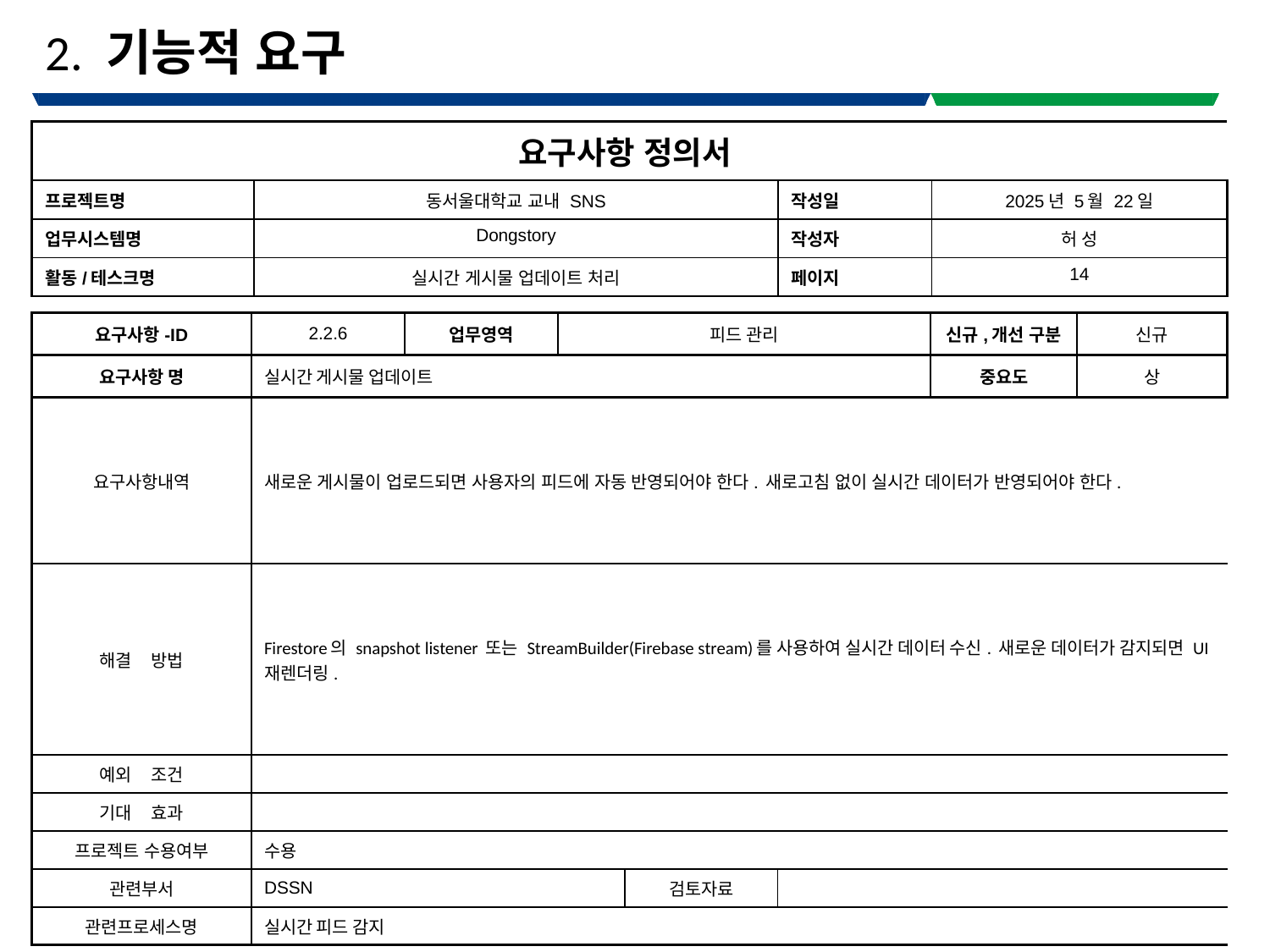

# 2. 기능적 요구
| 요구사항 정의서 |  |  |  |
| --- | --- | --- | --- |
| 프로젝트명 | 동서울대학교 교내 SNS | 작성일 | 2025년 5월 22일 |
| 업무시스템명 | Dongstory | 작성자 | 허 성 |
| 활동/테스크명 | 실시간 게시물 업데이트 처리 | 페이지 | 14 |
| 요구사항-ID | 2.2.6 | 업무영역 | 피드 관리 |  |  | 신규,개선 구분 | 신규 |
| --- | --- | --- | --- | --- | --- | --- | --- |
| 요구사항 명 | 실시간 게시물 업데이트 |  |  |  |  | 중요도 | 상 |
| 요구사항내역 | 새로운 게시물이 업로드되면 사용자의 피드에 자동 반영되어야 한다. 새로고침 없이 실시간 데이터가 반영되어야 한다. |  |  |  |  |  |  |
| 해결 방법 | Firestore의 snapshot listener 또는 StreamBuilder(Firebase stream)를 사용하여 실시간 데이터 수신. 새로운 데이터가 감지되면 UI 재렌더링. |  |  |  |  |  |  |
| 예외 조건 |  |  |  |  |  |  |  |
| 기대 효과 |  |  |  |  |  |  |  |
| 프로젝트 수용여부 | 수용 |  |  |  |  |  |  |
| 관련부서 | DSSN |  |  | 검토자료 |  |  |  |
| 관련프로세스명 | 실시간 피드 감지 |  |  |  |  |  |  |